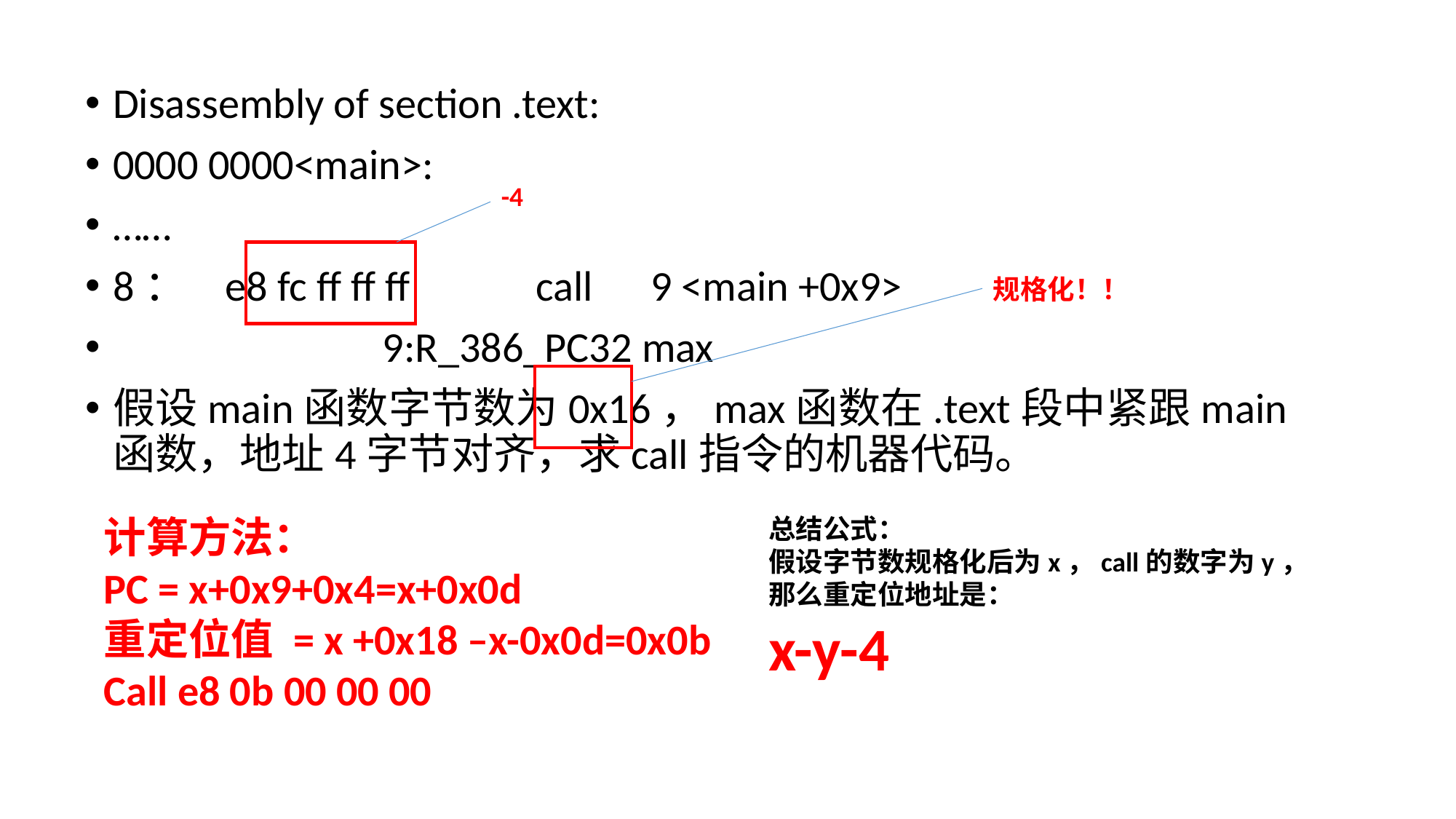

Disassembly of section .text:
0000 0000<main>:
……
8：   e8 fc ff ff ff             call      9 <main +0x9>
                            9:R_386_PC32 max
假设main函数字节数为0x16，max函数在.text段中紧跟main函数，地址4字节对齐，求call指令的机器代码。

-4

规格化！！

计算方法：
PC = x+0x9+0x4=x+0x0d
重定位值 = x +0x18 –x-0x0d=0x0b
Call e8 0b 00 00 00
总结公式：
假设字节数规格化后为x，call的数字为y，那么重定位地址是：
x-y-4